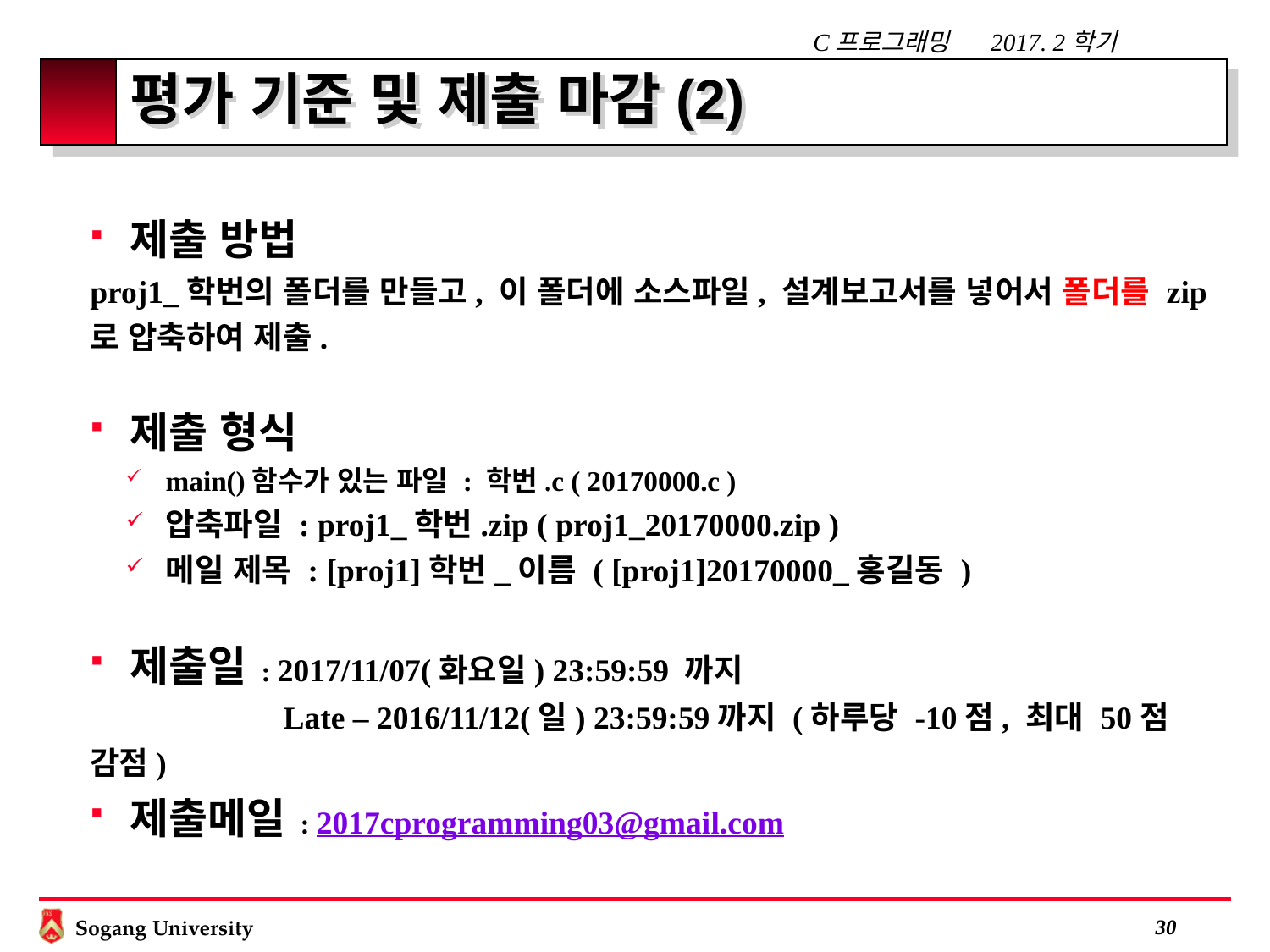

# 평가 기준 및 제출 마감(2)
제출 방법
proj1_학번의 폴더를 만들고, 이 폴더에 소스파일, 설계보고서를 넣어서 폴더를 zip로 압축하여 제출.

제출 형식
main()함수가 있는 파일 : 학번.c ( 20170000.c )
압축파일 : proj1_학번.zip ( proj1_20170000.zip )
메일 제목 : [proj1]학번_이름 ( [proj1]20170000_홍길동 )

제출일 : 2017/11/07(화요일) 23:59:59 까지
                        Late – 2016/11/12(일) 23:59:59까지 (하루당 -10점, 최대 50점 감점)
제출메일 : 2017cprogramming03@gmail.com

 30